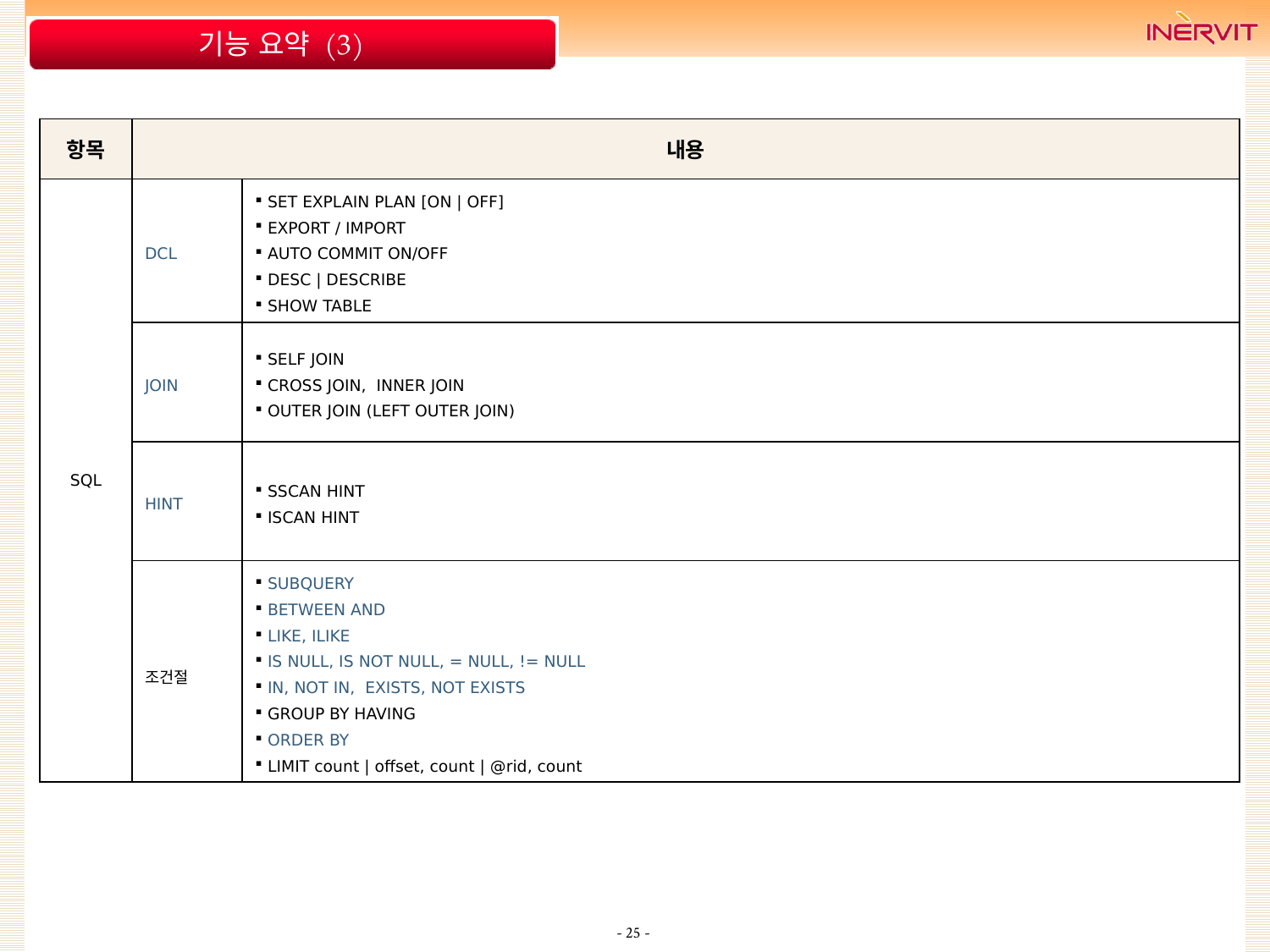

# 기능 요약 (3)
| 항목 | 내용 |  |
| --- | --- | --- |
| SQL | DCL | SET EXPLAIN PLAN [ON | OFF] EXPORT / IMPORT AUTO COMMIT ON/OFF DESC | DESCRIBE SHOW TABLE |
|  | JOIN | SELF JOIN CROSS JOIN, INNER JOIN OUTER JOIN (LEFT OUTER JOIN) |
|  | HINT | SSCAN HINT ISCAN HINT |
|  | 조건절 | SUBQUERY BETWEEN AND LIKE, ILIKE IS NULL, IS NOT NULL, = NULL, != NULL IN, NOT IN, EXISTS, NOT EXISTS GROUP BY HAVING ORDER BY LIMIT count | offset, count | @rid, count |
- 25 -